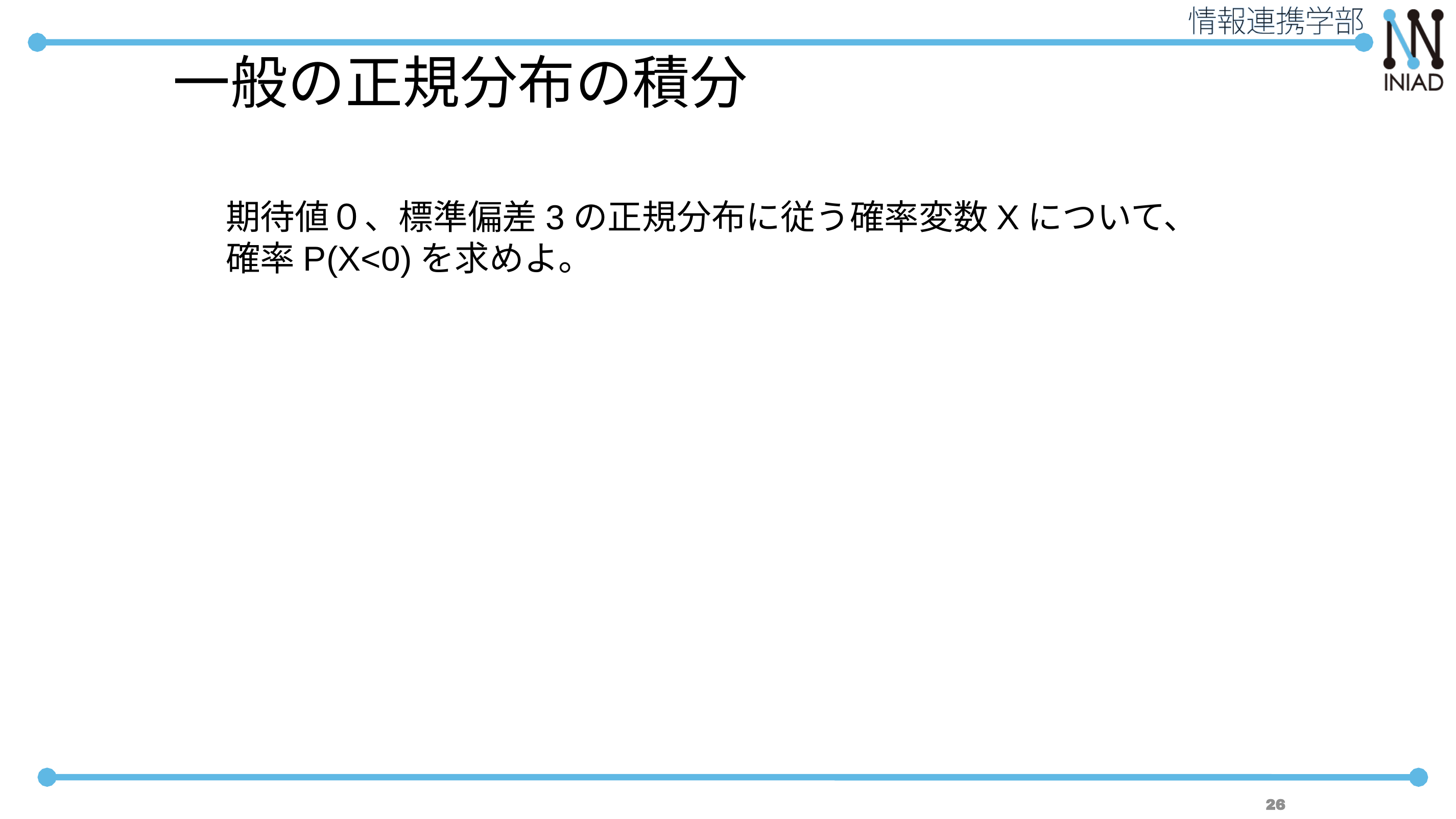

# 一般の正規分布の積分
期待値０、標準偏差3の正規分布に従う確率変数Xについて、
確率P(X<0)を求めよ。
26